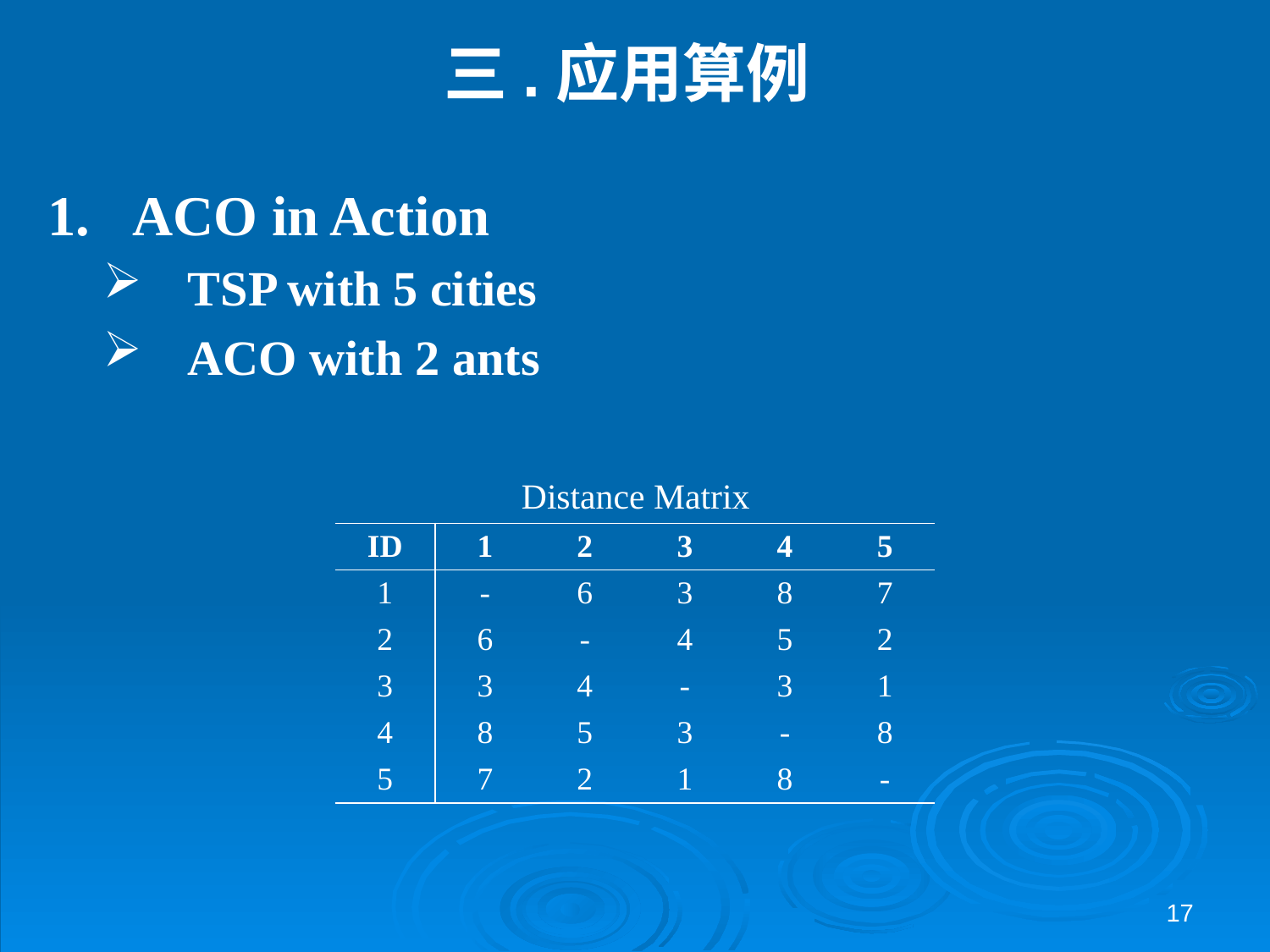

# 三.应用算例
ACO in Action
TSP with 5 cities
ACO with 2 ants
Distance Matrix
| ID | 1 | 2 | 3 | 4 | 5 |
| --- | --- | --- | --- | --- | --- |
| 1 | - | 6 | 3 | 8 | 7 |
| 2 | 6 | - | 4 | 5 | 2 |
| 3 | 3 | 4 | - | 3 | 1 |
| 4 | 8 | 5 | 3 | - | 8 |
| 5 | 7 | 2 | 1 | 8 | - |
17